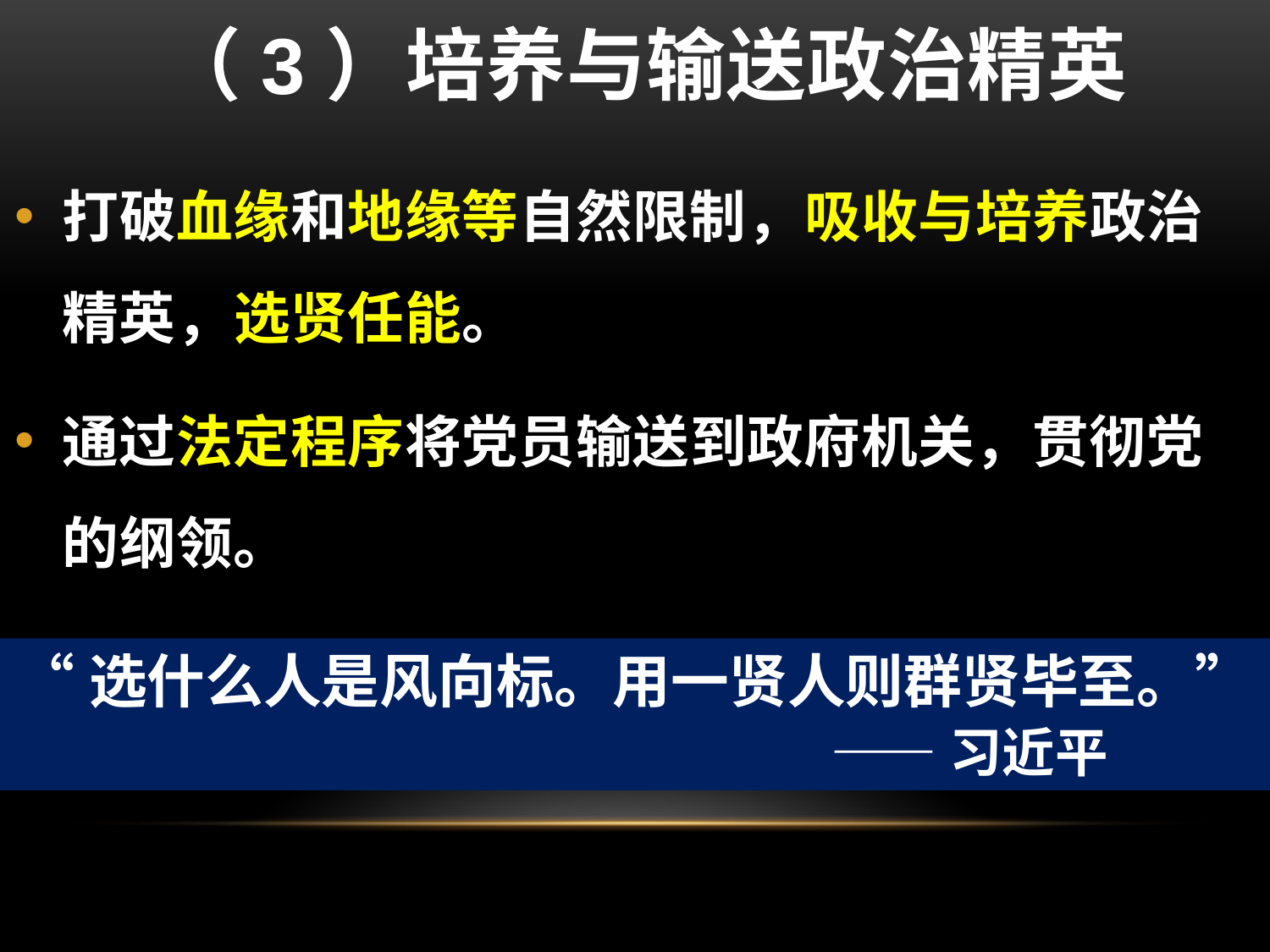

# （3）培养与输送政治精英
打破血缘和地缘等自然限制，吸收与培养政治精英，选贤任能。
通过法定程序将党员输送到政府机关，贯彻党的纲领。
“选什么人是风向标。用一贤人则群贤毕至。”
                                                   ——习近平